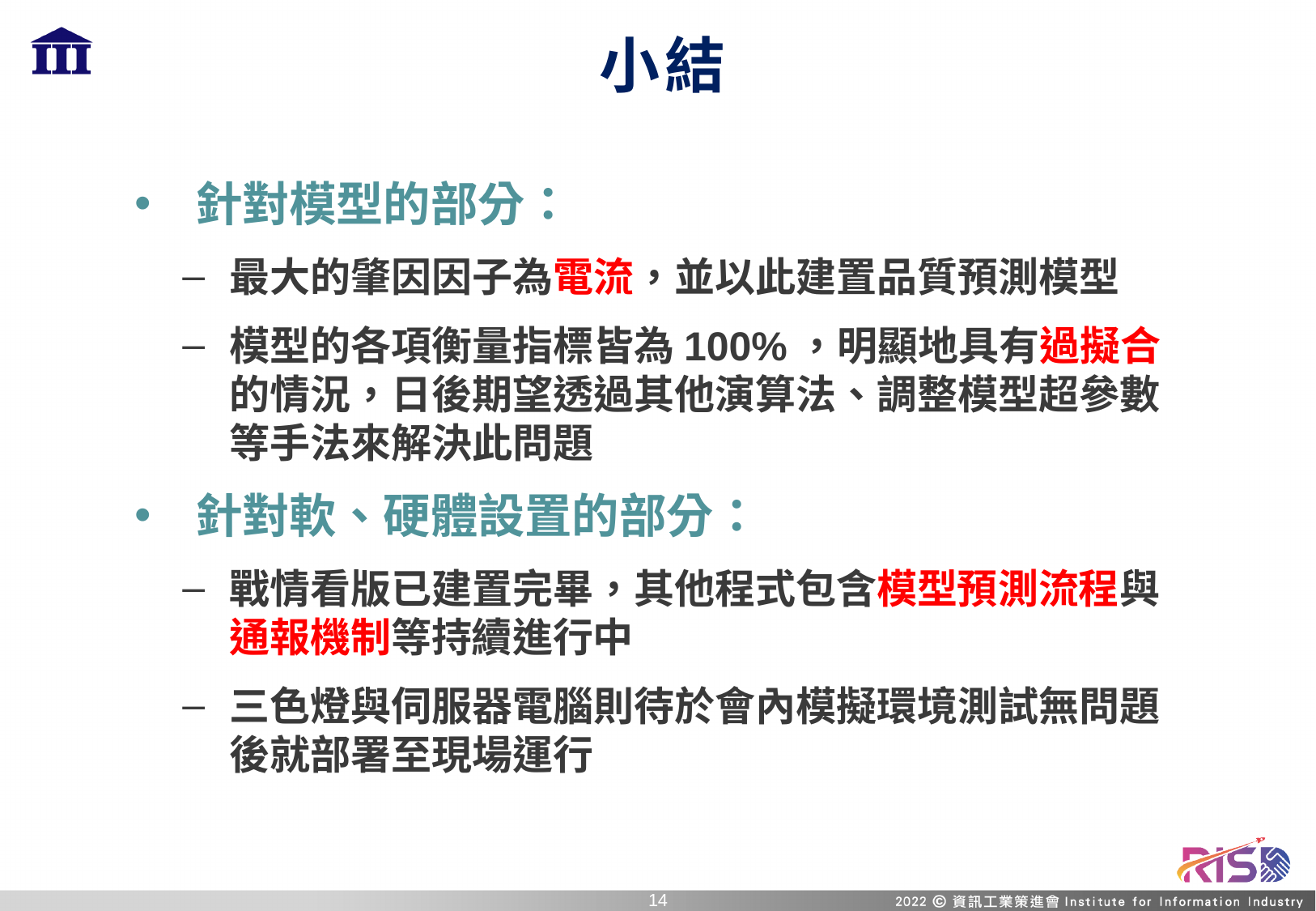

# 小結
針對模型的部分：
最大的肇因因子為電流，並以此建置品質預測模型
模型的各項衡量指標皆為100%，明顯地具有過擬合的情況，日後期望透過其他演算法、調整模型超參數等手法來解決此問題
針對軟、硬體設置的部分：
戰情看版已建置完畢，其他程式包含模型預測流程與通報機制等持續進行中
三色燈與伺服器電腦則待於會內模擬環境測試無問題後就部署至現場運行
14